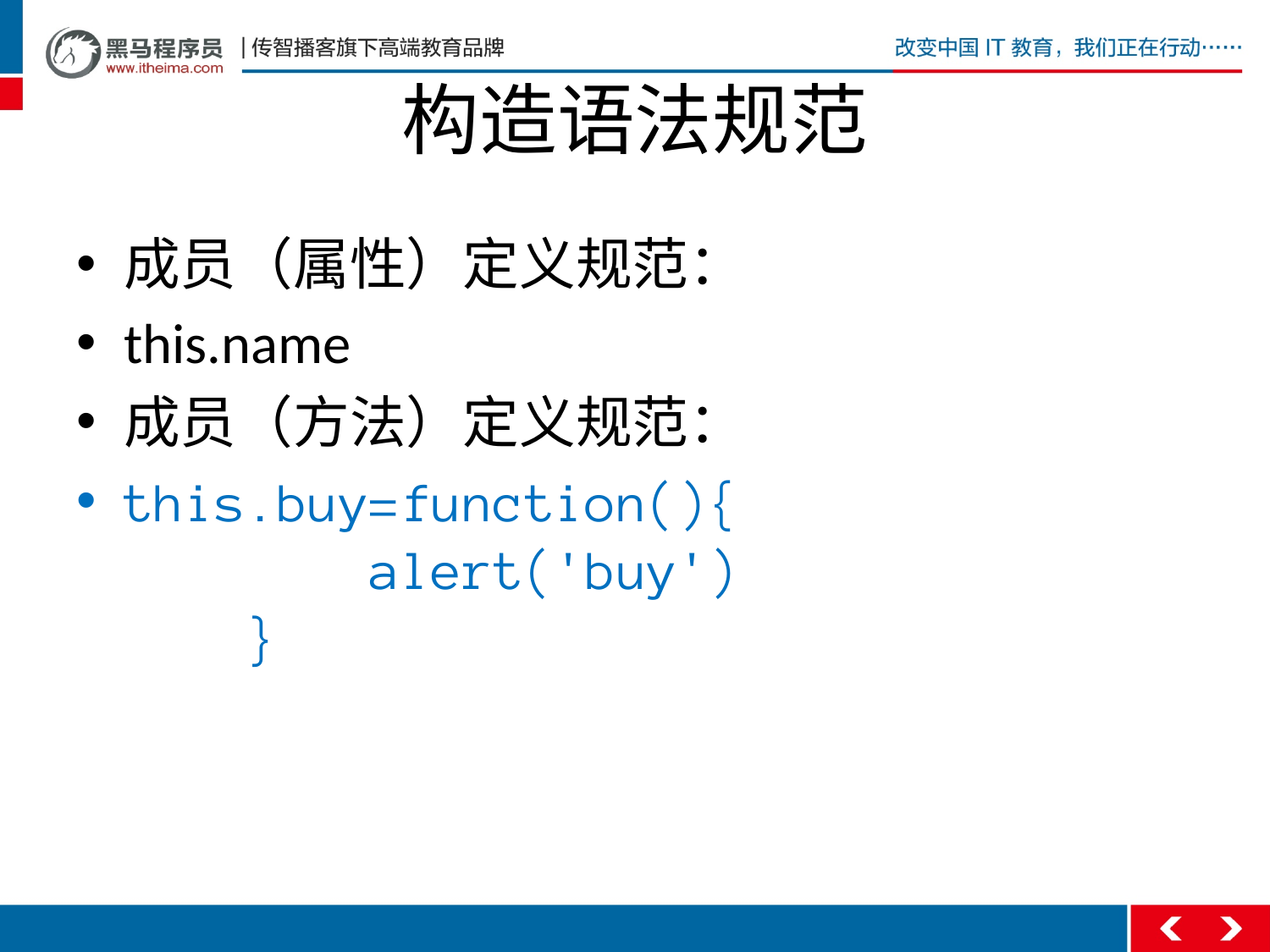

# 构造语法规范
成员（属性）定义规范：
this.name
成员（方法）定义规范：
this.buy=function(){
        alert('buy')
    }